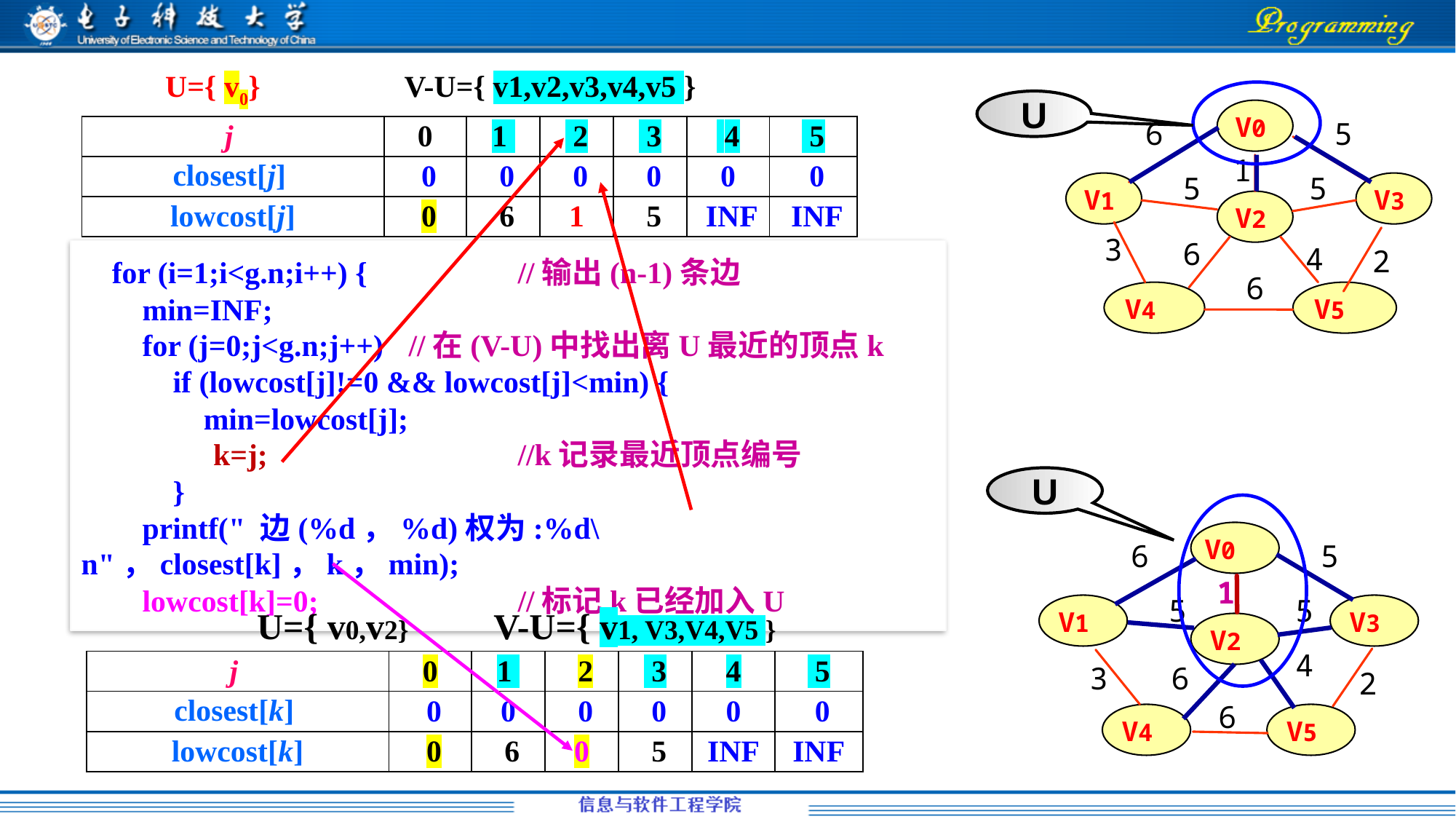

U={ v0}
V-U={ v1,v2,v3,v4,v5 }

U

V0
6
5

1

5
5

V1

V3

V2

3

6
4

2
6

V4

V5

| j | 0 | 1 | 2 | 3 | 4 | 5 |
| --- | --- | --- | --- | --- | --- | --- |
| closest[j] | 0 | 0 | 0 | 0 | 0 | 0 |
| lowcost[j] | 0 | 6 | 1 | 5 | INF | INF |
    for (i=1;i<g.n;i++) {		//输出(n-1)条边
        min=INF;
        for (j=0;j<g.n;j++) 	//在(V-U)中找出离U最近的顶点k
            if (lowcost[j]!=0 && lowcost[j]<min) {
                min=lowcost[j];
	   k=j;			//k记录最近顶点编号
            }
        printf(" 边(%d，%d)权为:%d\n"，closest[k]，k，min);
        lowcost[k]=0;		//标记k已经加入U
U

V0
6
5

1

5
5

V1

V3

V2
4

3
6
2
6

V4

V5

U={ v0,v2}
V-U={ v1, V3,V4,V5 }
| j | 0 | 1 | 2 | 3 | 4 | 5 |
| --- | --- | --- | --- | --- | --- | --- |
| closest[k] | 0 | 0 | 0 | 0 | 0 | 0 |
| lowcost[k] | 0 | 6 | 0 | 5 | INF | INF |